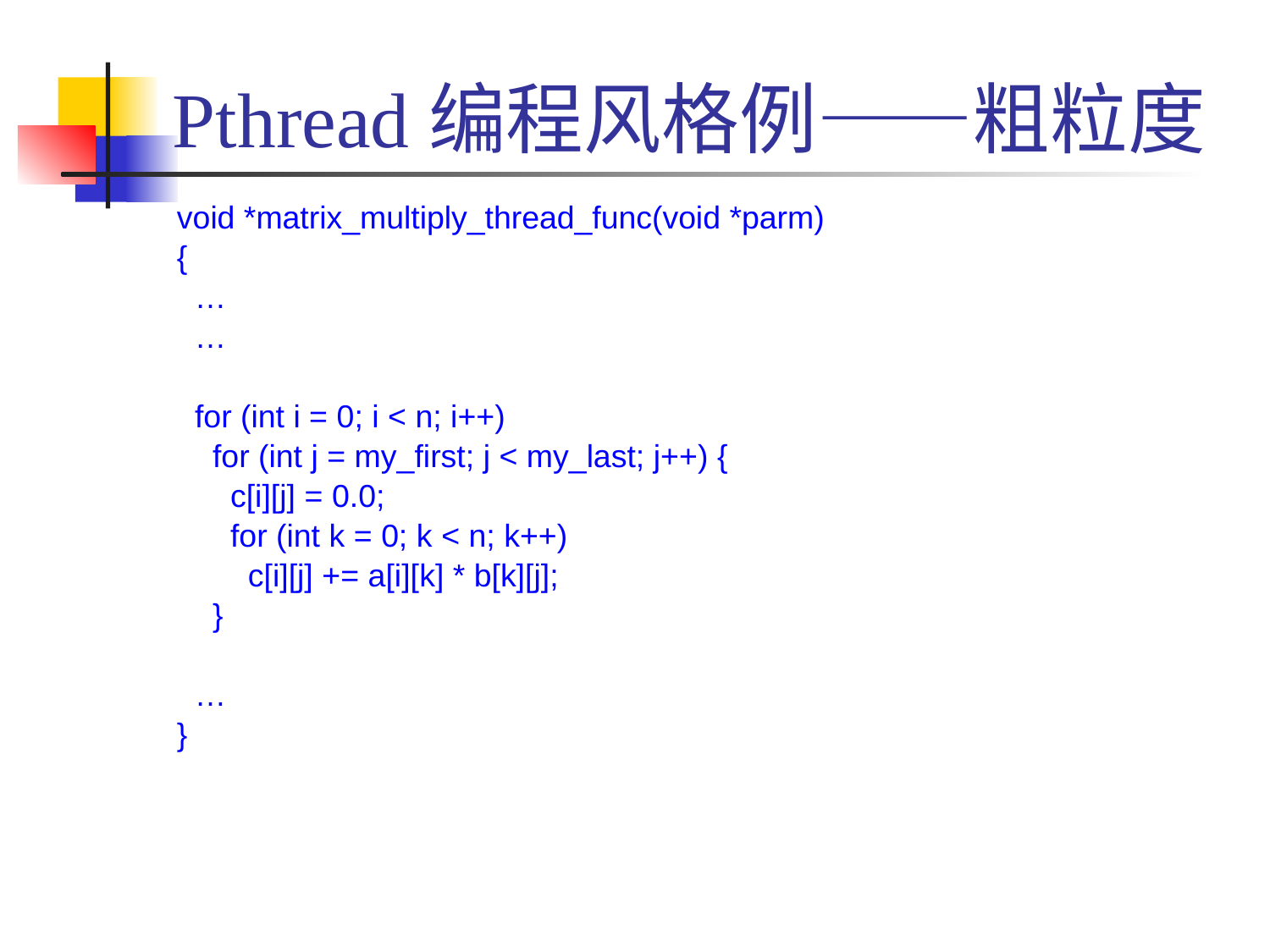

# Pthread编程风格例——粗粒度
void *matrix_multiply_thread_func(void *parm)
{
  …
  …

  for (int i = 0; i < n; i++)
    for (int j = my_first; j < my_last; j++) {
      c[i][j] = 0.0;
      for (int k = 0; k < n; k++)
        c[i][j] += a[i][k] * b[k][j];
    }

  …
}